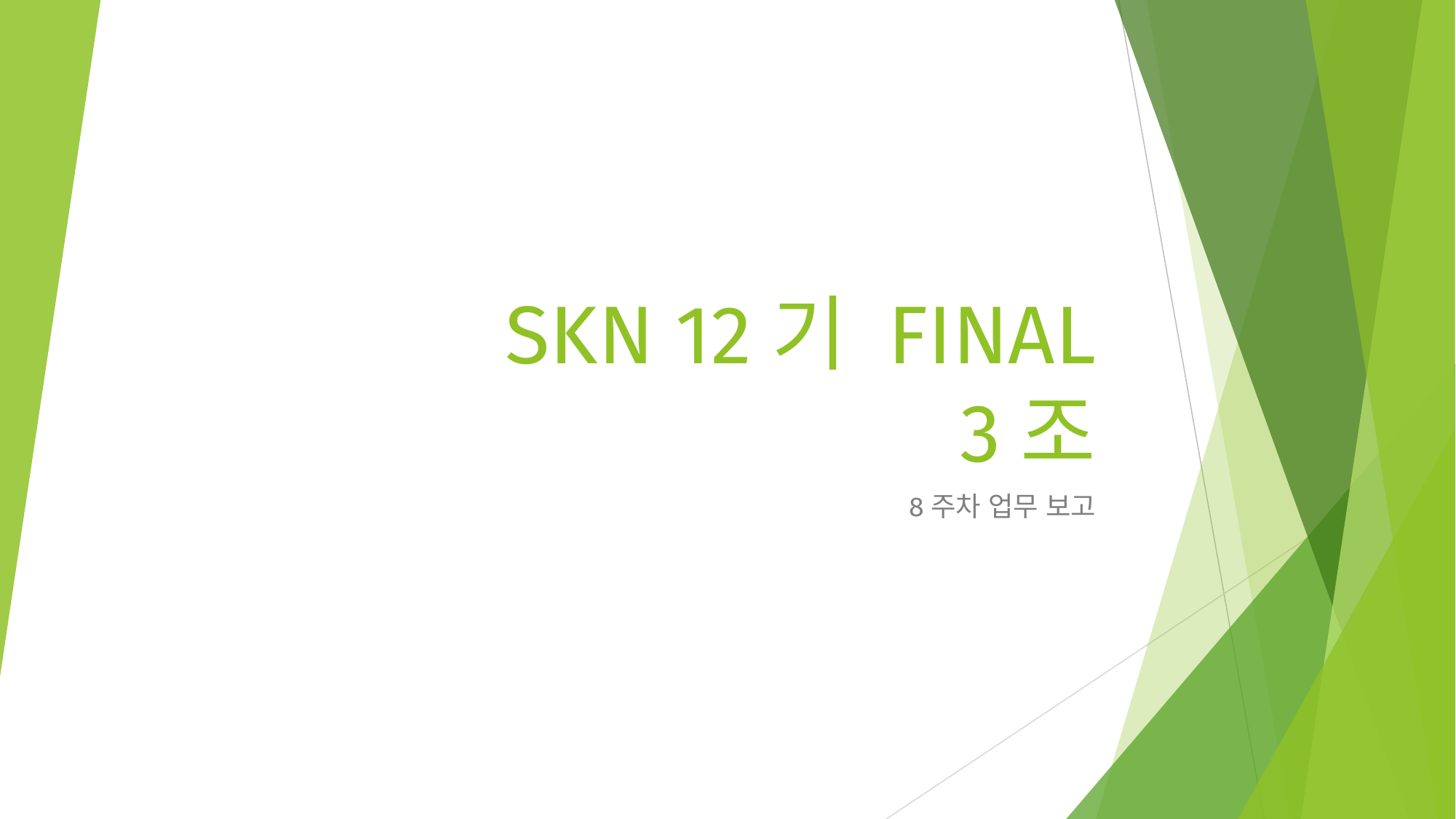

# SKN 12기 FINAL 3조
8주차 업무 보고